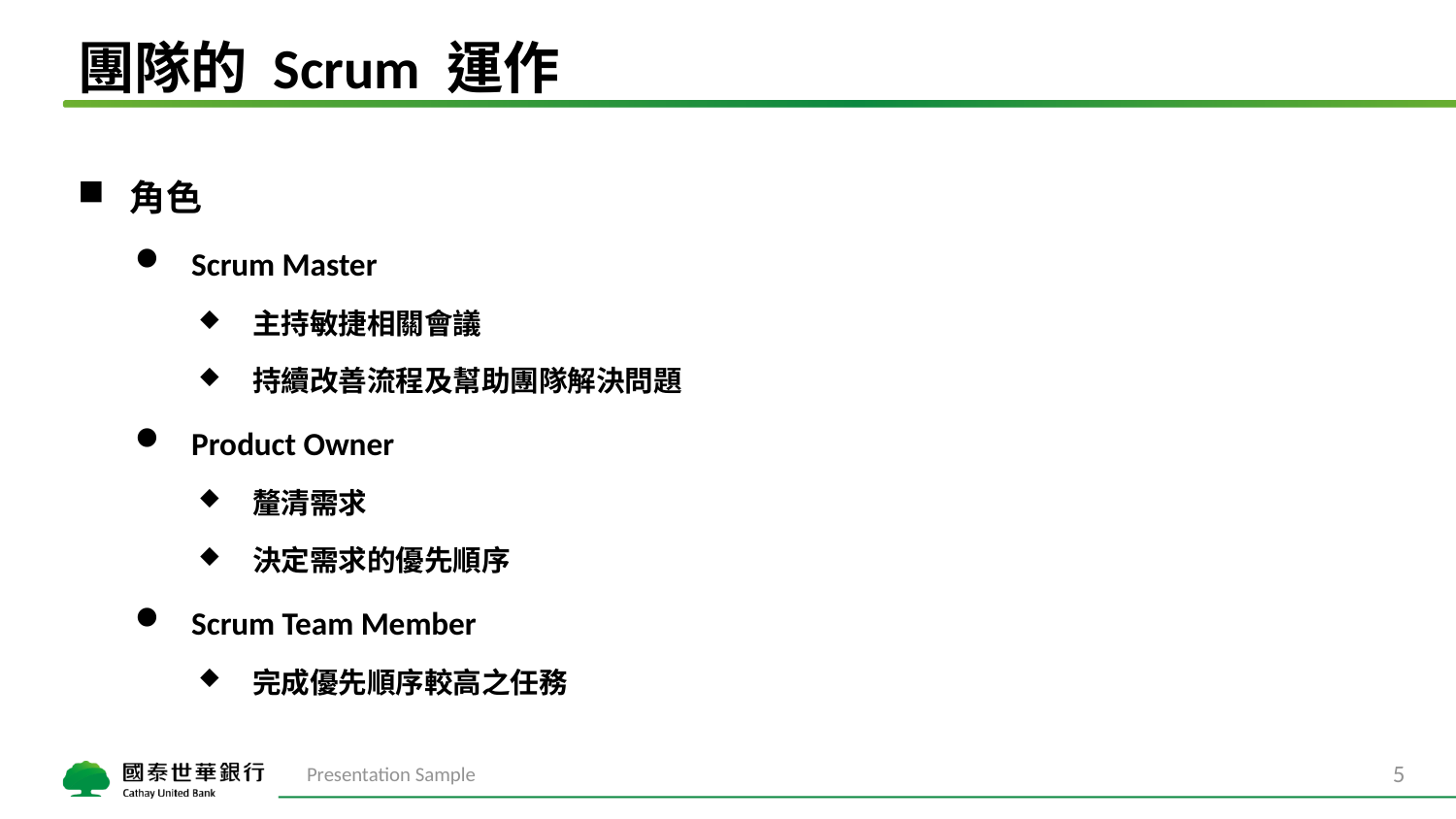

# 團隊的 Scrum 運作
角色
Scrum Master
主持敏捷相關會議
持續改善流程及幫助團隊解決問題
Product Owner
釐清需求
決定需求的優先順序
Scrum Team Member
完成優先順序較高之任務

5
Presentation Sample